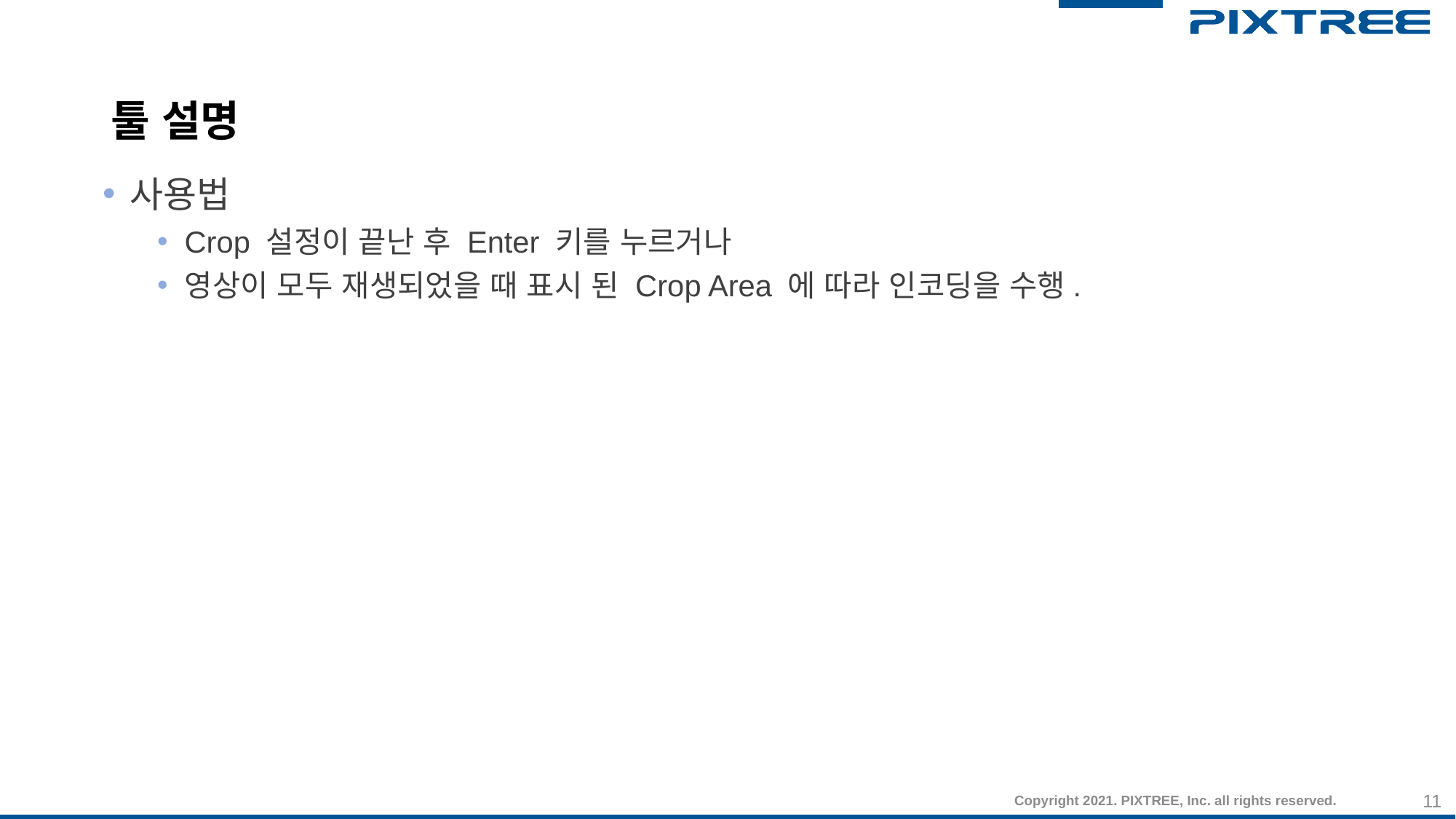

# 툴 설명
사용법
Crop 설정이 끝난 후 Enter 키를 누르거나
영상이 모두 재생되었을 때 표시 된 Crop Area 에 따라 인코딩을 수행.

Copyright 2021. PIXTREE, Inc. all rights reserved.
11